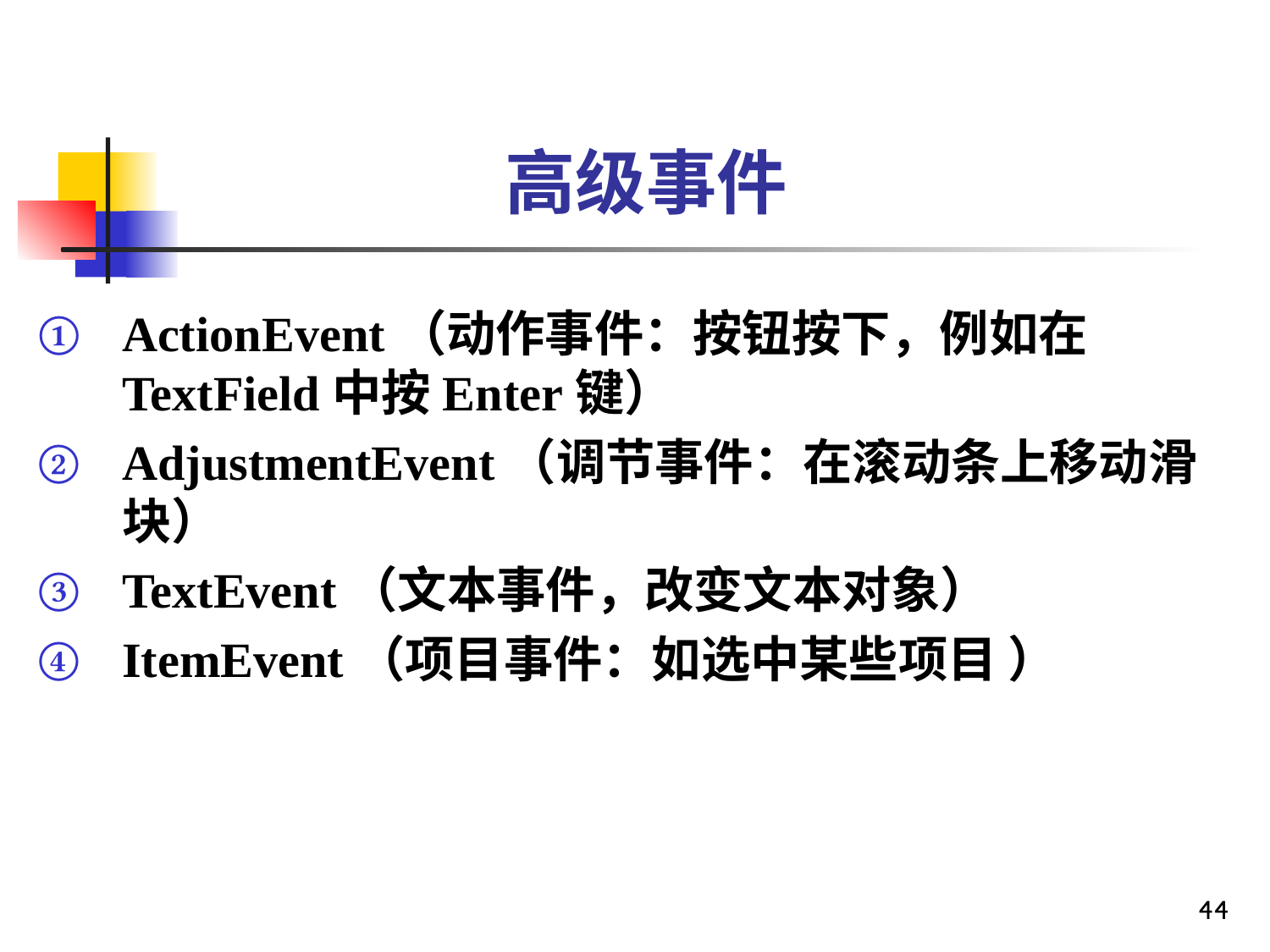

# 高级事件
ActionEvent（动作事件：按钮按下，例如在TextField中按Enter键）
AdjustmentEvent（调节事件：在滚动条上移动滑块）
TextEvent（文本事件，改变文本对象）
ItemEvent（项目事件：如选中某些项目 ）
44